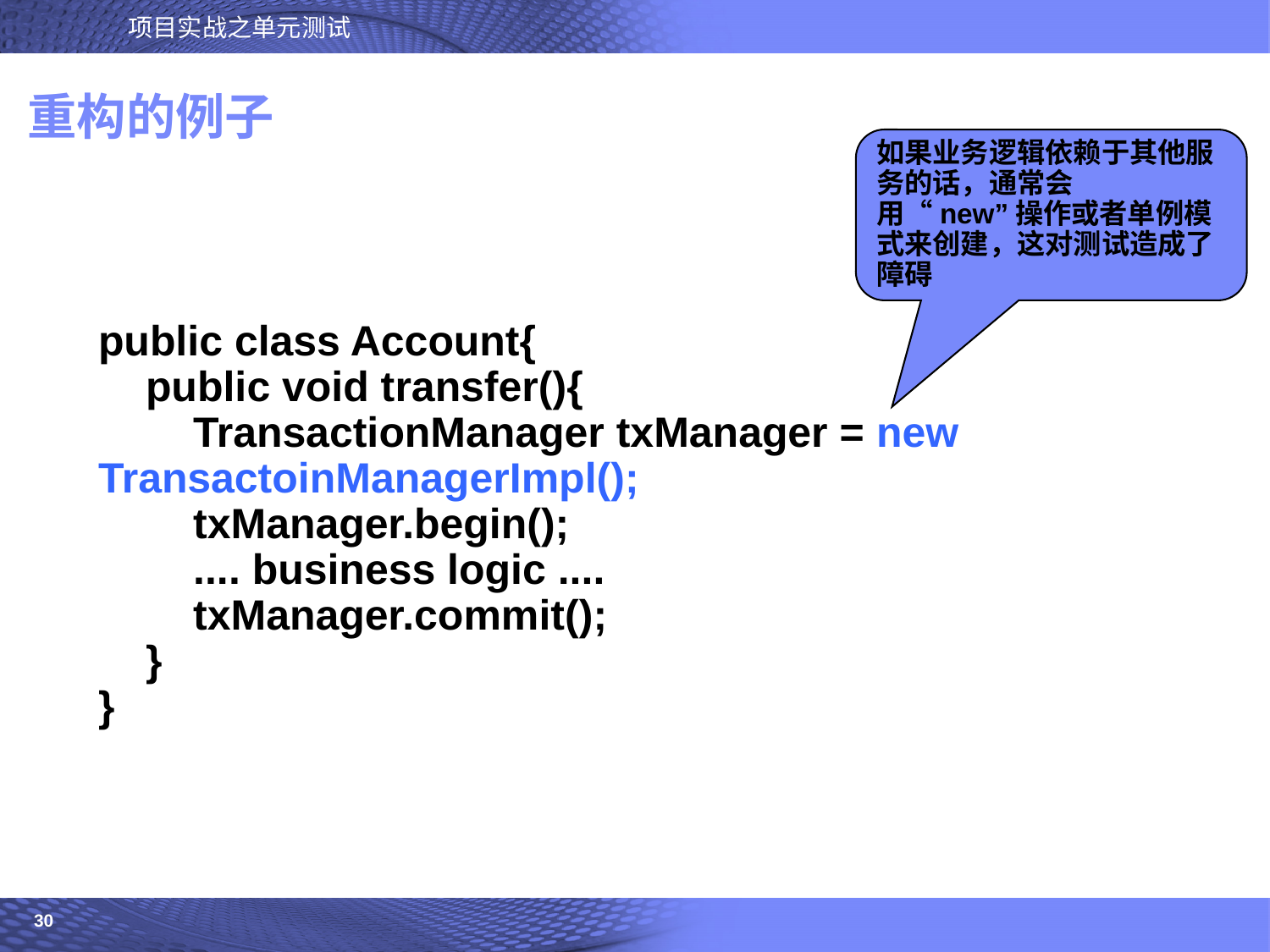

# 重构的例子
如果业务逻辑依赖于其他服务的话，通常会用“new”操作或者单例模式来创建，这对测试造成了障碍

public class Account{
    public void transfer(){
        TransactionManager txManager = new TransactoinManagerImpl();
        txManager.begin();
        .... business logic ....
        txManager.commit();
    }
}
30